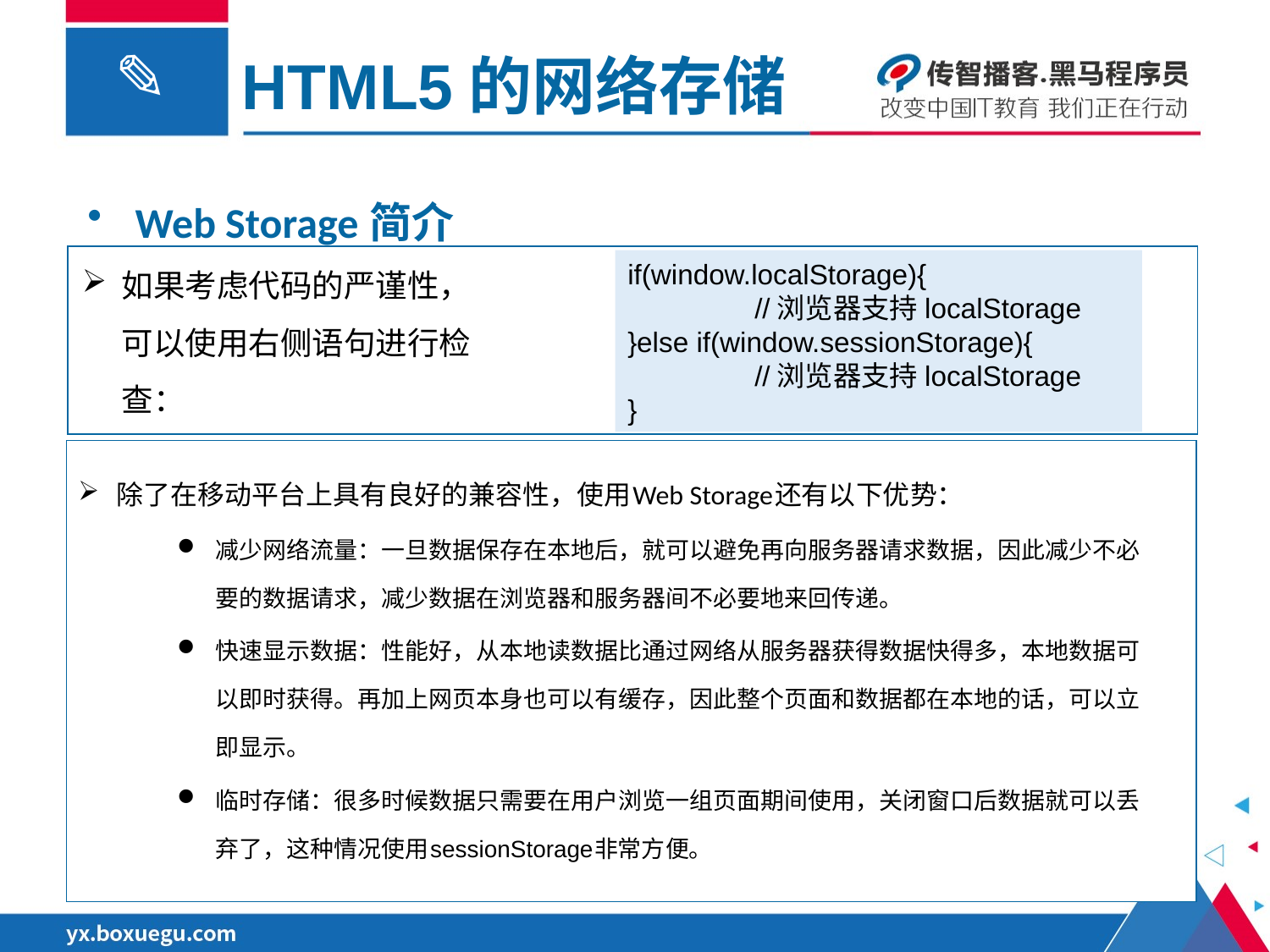

HTML5的网络存储
Web Storage简介
如果考虑代码的严谨性，可以使用右侧语句进行检查：

if(window.localStorage){
	//浏览器支持localStorage
}else if(window.sessionStorage){
	//浏览器支持localStorage
}

除了在移动平台上具有良好的兼容性，使用Web Storage还有以下优势：
减少网络流量：一旦数据保存在本地后，就可以避免再向服务器请求数据，因此减少不必要的数据请求，减少数据在浏览器和服务器间不必要地来回传递。
快速显示数据：性能好，从本地读数据比通过网络从服务器获得数据快得多，本地数据可以即时获得。再加上网页本身也可以有缓存，因此整个页面和数据都在本地的话，可以立即显示。
临时存储：很多时候数据只需要在用户浏览一组页面期间使用，关闭窗口后数据就可以丢弃了，这种情况使用sessionStorage非常方便。